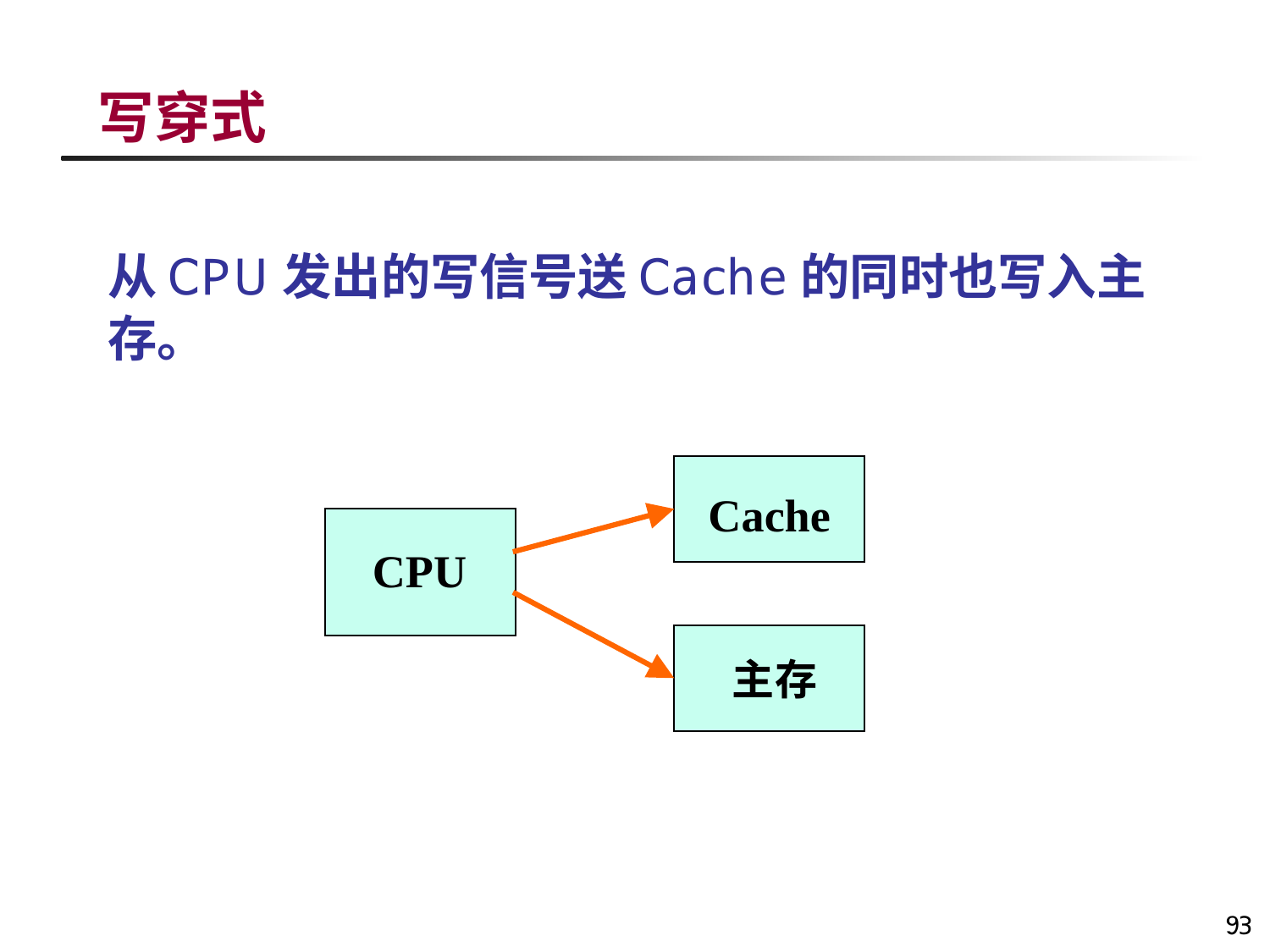

# 写穿式
从CPU发出的写信号送Cache的同时也写入主存。

Cache

CPU

主存
93